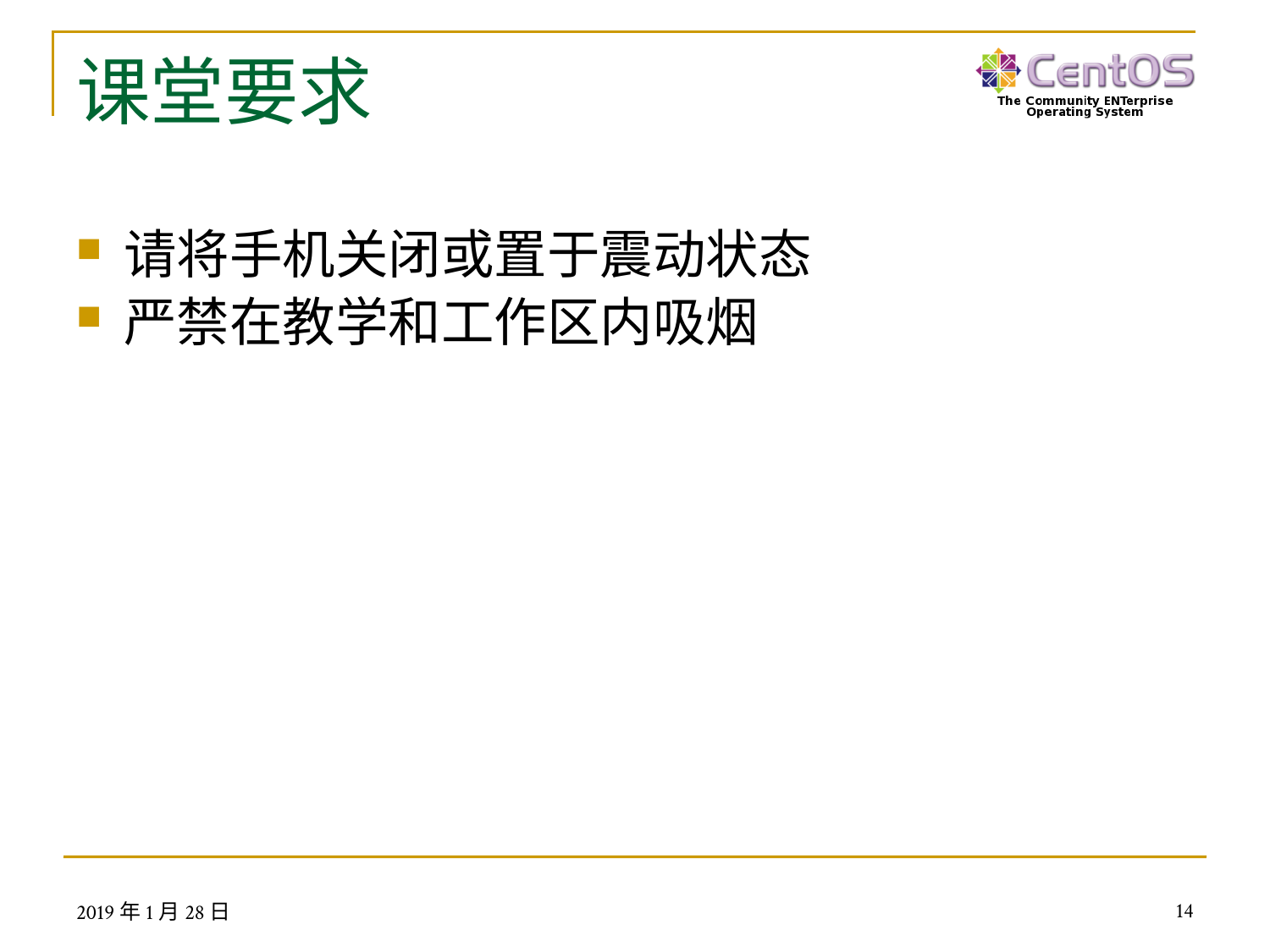

# 课堂要求

请将手机关闭或置于震动状态
严禁在教学和工作区内吸烟
2019年1月28日
14